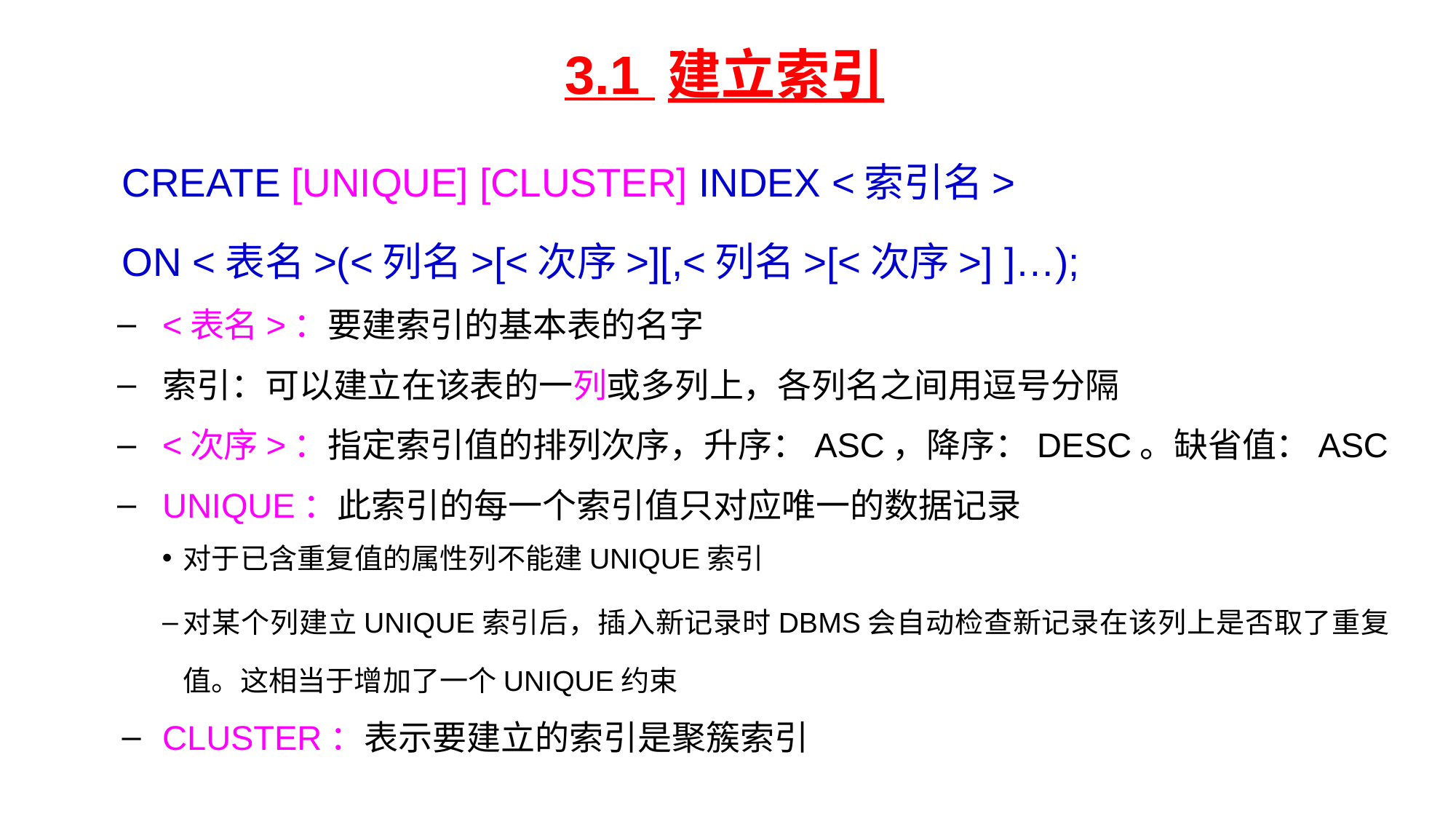

# 3.1 建立索引
CREATE [UNIQUE] [CLUSTER] INDEX <索引名>
ON <表名>(<列名>[<次序>][,<列名>[<次序>] ]…);
<表名>：要建索引的基本表的名字
索引：可以建立在该表的一列或多列上，各列名之间用逗号分隔
<次序>：指定索引值的排列次序，升序：ASC，降序：DESC。缺省值：ASC
UNIQUE：此索引的每一个索引值只对应唯一的数据记录
对于已含重复值的属性列不能建UNIQUE索引
对某个列建立UNIQUE索引后，插入新记录时DBMS会自动检查新记录在该列上是否取了重复值。这相当于增加了一个UNIQUE约束
CLUSTER：表示要建立的索引是聚簇索引

45